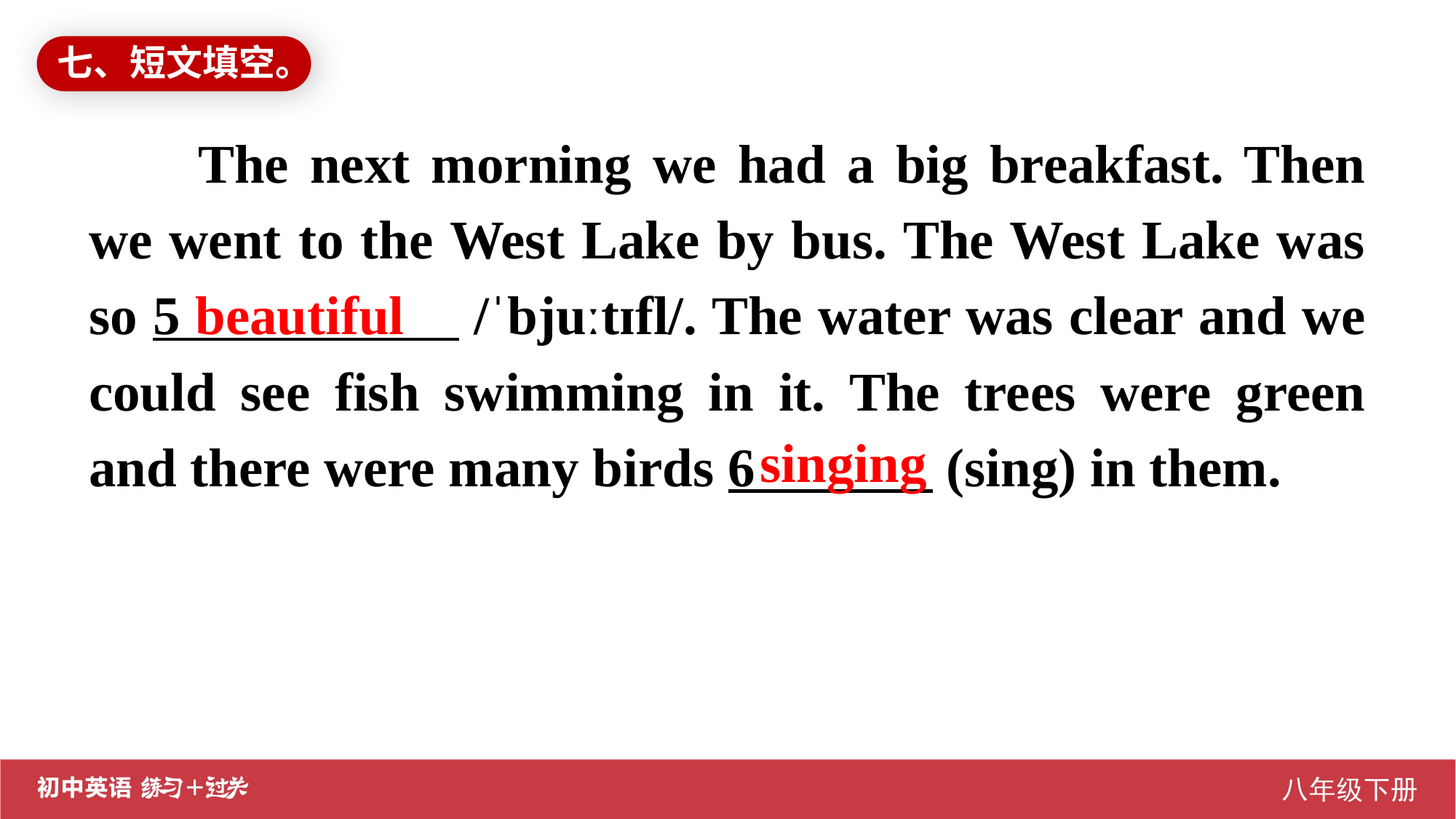

七、短文填空。

The next morning we had a big breakfast. Then we went to the West Lake by bus. The West Lake was so 5                   /ˈbjuːtɪfl/. The water was clear and we could see fish swimming in it. The trees were green and there were many birds 6              (sing) in them.

beautiful
singing